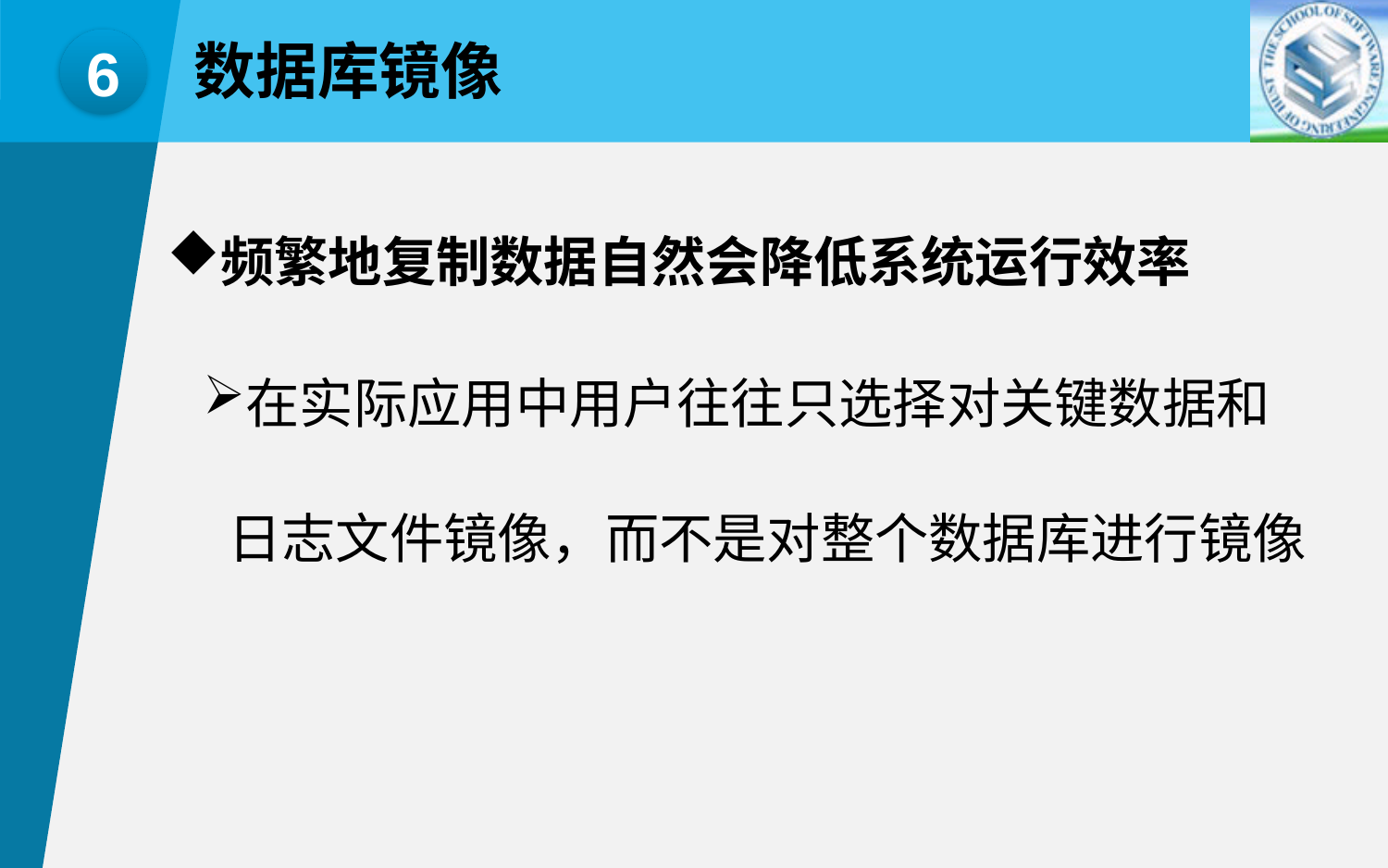

数据库镜像
6
频繁地复制数据自然会降低系统运行效率
在实际应用中用户往往只选择对关键数据和日志文件镜像，而不是对整个数据库进行镜像